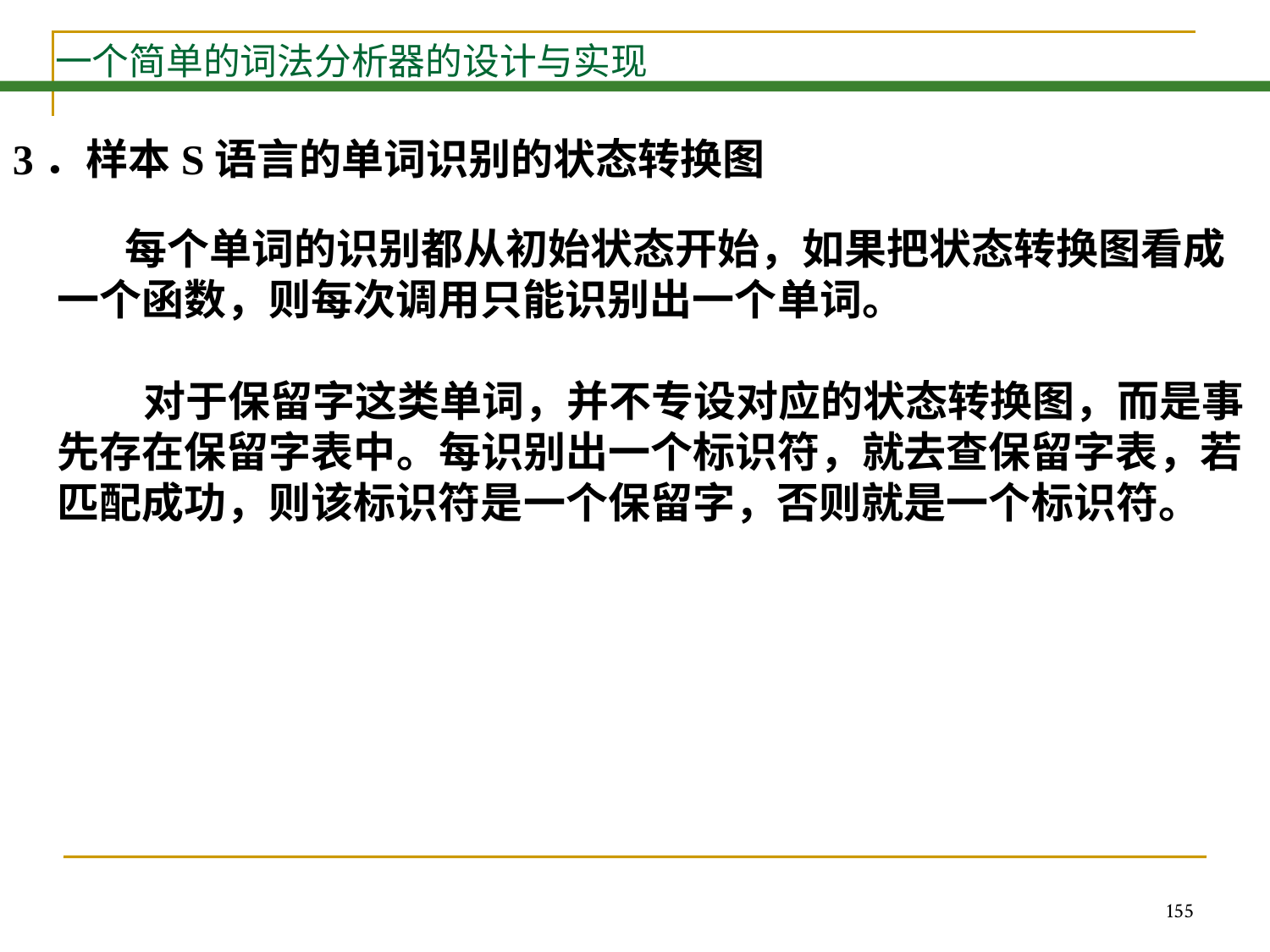

# 一个简单的词法分析器的设计与实现

3．样本S语言的单词识别的状态转换图
      每个单词的识别都从初始状态开始，如果把状态转换图看成一个函数，则每次调用只能识别出一个单词。

        对于保留字这类单词，并不专设对应的状态转换图，而是事先存在保留字表中。每识别出一个标识符，就去查保留字表，若匹配成功，则该标识符是一个保留字，否则就是一个标识符。
155